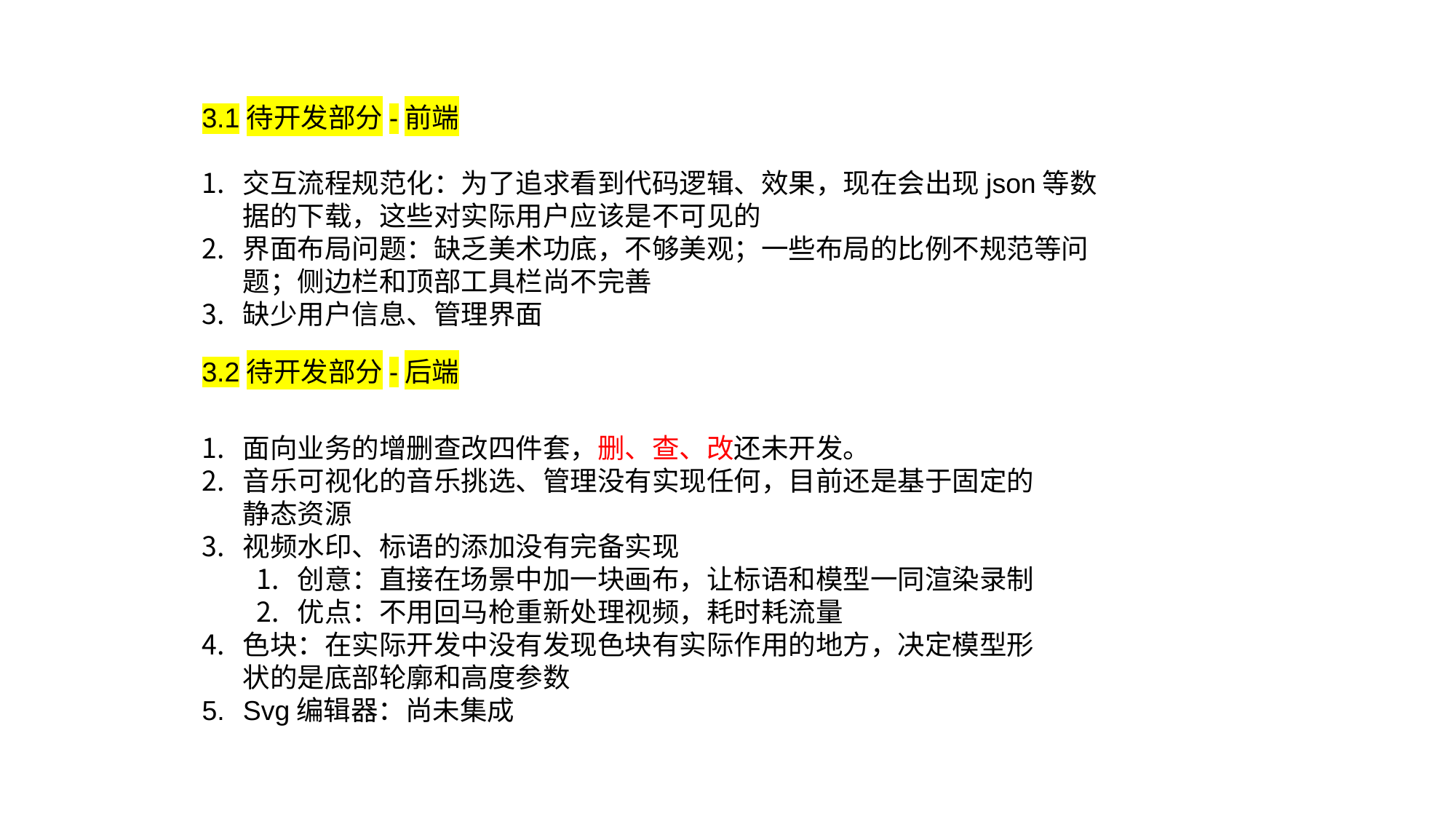

3.1待开发部分-前端
交互流程规范化：为了追求看到代码逻辑、效果，现在会出现json等数据的下载，这些对实际用户应该是不可见的
界面布局问题：缺乏美术功底，不够美观；一些布局的比例不规范等问题；侧边栏和顶部工具栏尚不完善
缺少用户信息、管理界面
3.2待开发部分-后端
面向业务的增删查改四件套，删、查、改还未开发。
音乐可视化的音乐挑选、管理没有实现任何，目前还是基于固定的静态资源
视频水印、标语的添加没有完备实现
创意：直接在场景中加一块画布，让标语和模型一同渲染录制
优点：不用回马枪重新处理视频，耗时耗流量
色块：在实际开发中没有发现色块有实际作用的地方，决定模型形状的是底部轮廓和高度参数
Svg编辑器：尚未集成